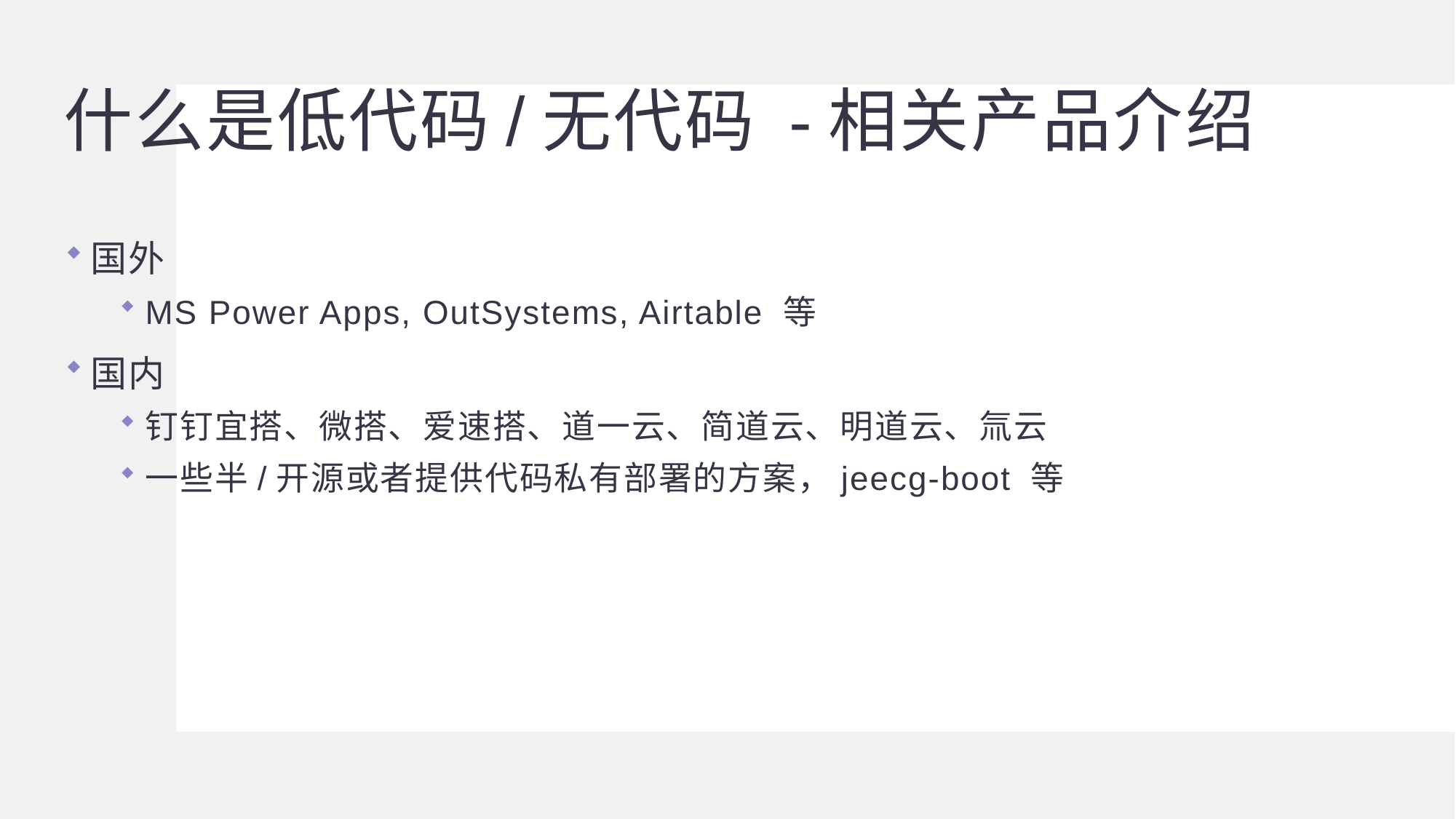

# 什么是低代码/无代码 -相关产品介绍
国外
MS Power Apps, OutSystems, Airtable 等
国内
钉钉宜搭、微搭、爱速搭、道一云、简道云、明道云、氚云
一些半/开源或者提供代码私有部署的方案，jeecg-boot 等